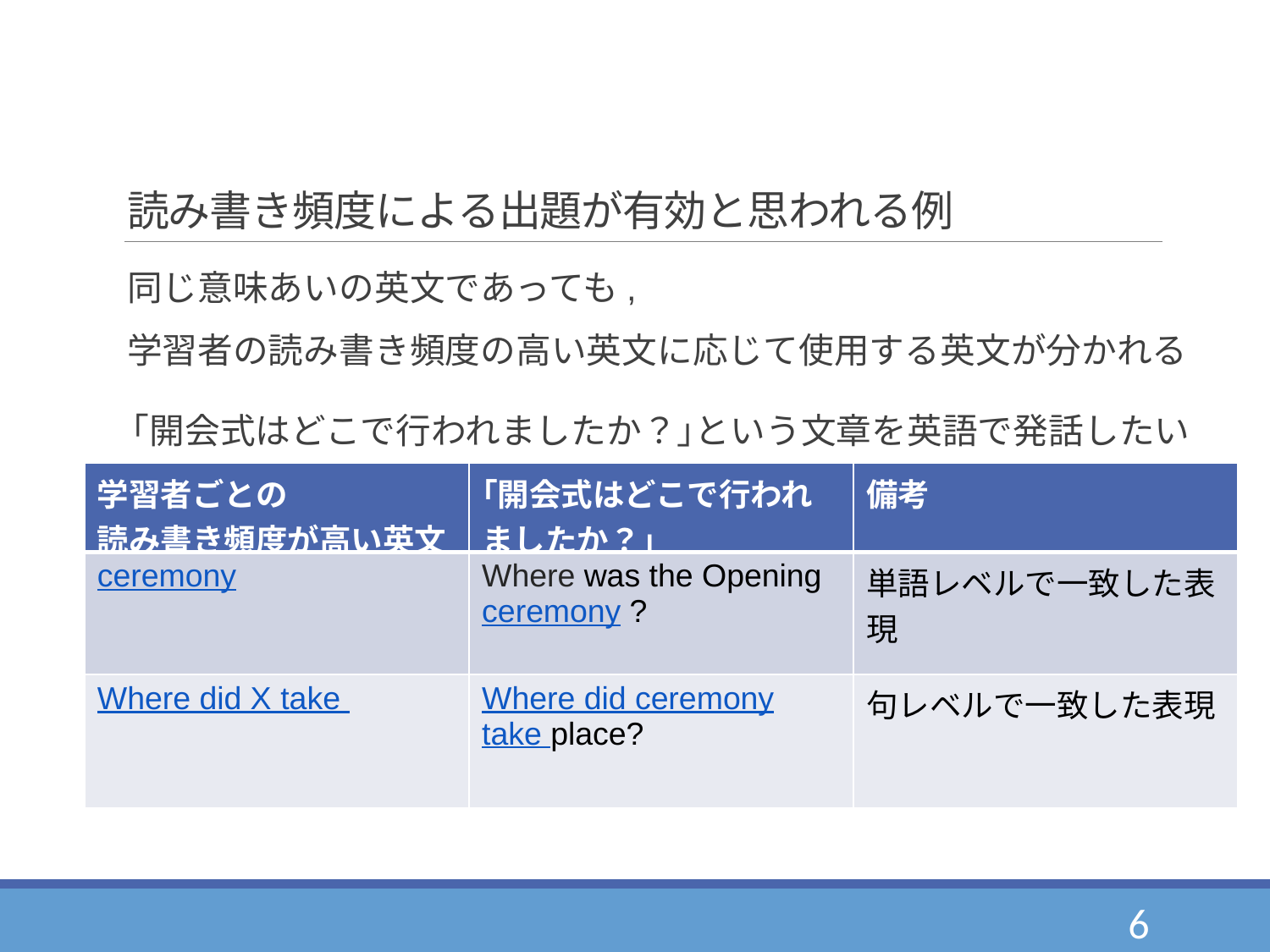

# 読み書き頻度による出題が有効と思われる例
同じ意味あいの英文であっても,
学習者の読み書き頻度の高い英文に応じて使用する英文が分かれる
｢開会式はどこで行われましたか？｣という文章を英語で発話したい
| 学習者ごとの 読み書き頻度が高い英文 | ｢開会式はどこで行われましたか？｣ | 備考 |
| --- | --- | --- |
| ceremony | Where was the Opening ceremony ? | 単語レベルで一致した表現 |
| Where did X take | Where did ceremony take place? | 句レベルで一致した表現 |
6